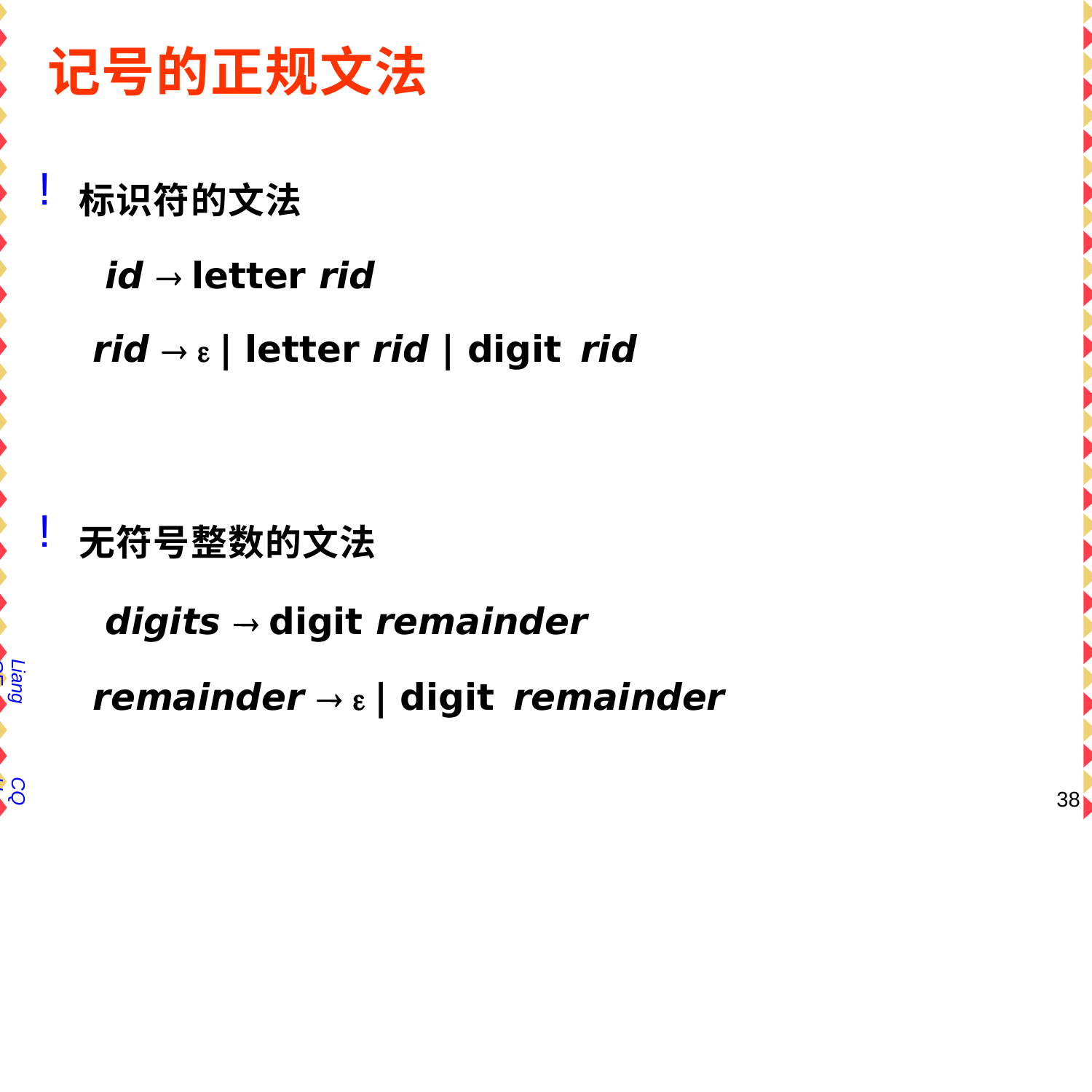

# 记号的正规文法
标识符的文法
id → letter rid
rid → ε | letter rid | digit rid

无符号整数的文法
digits → digit remainder  remainder → ε | digit remainder
Liang GE
CQU
38